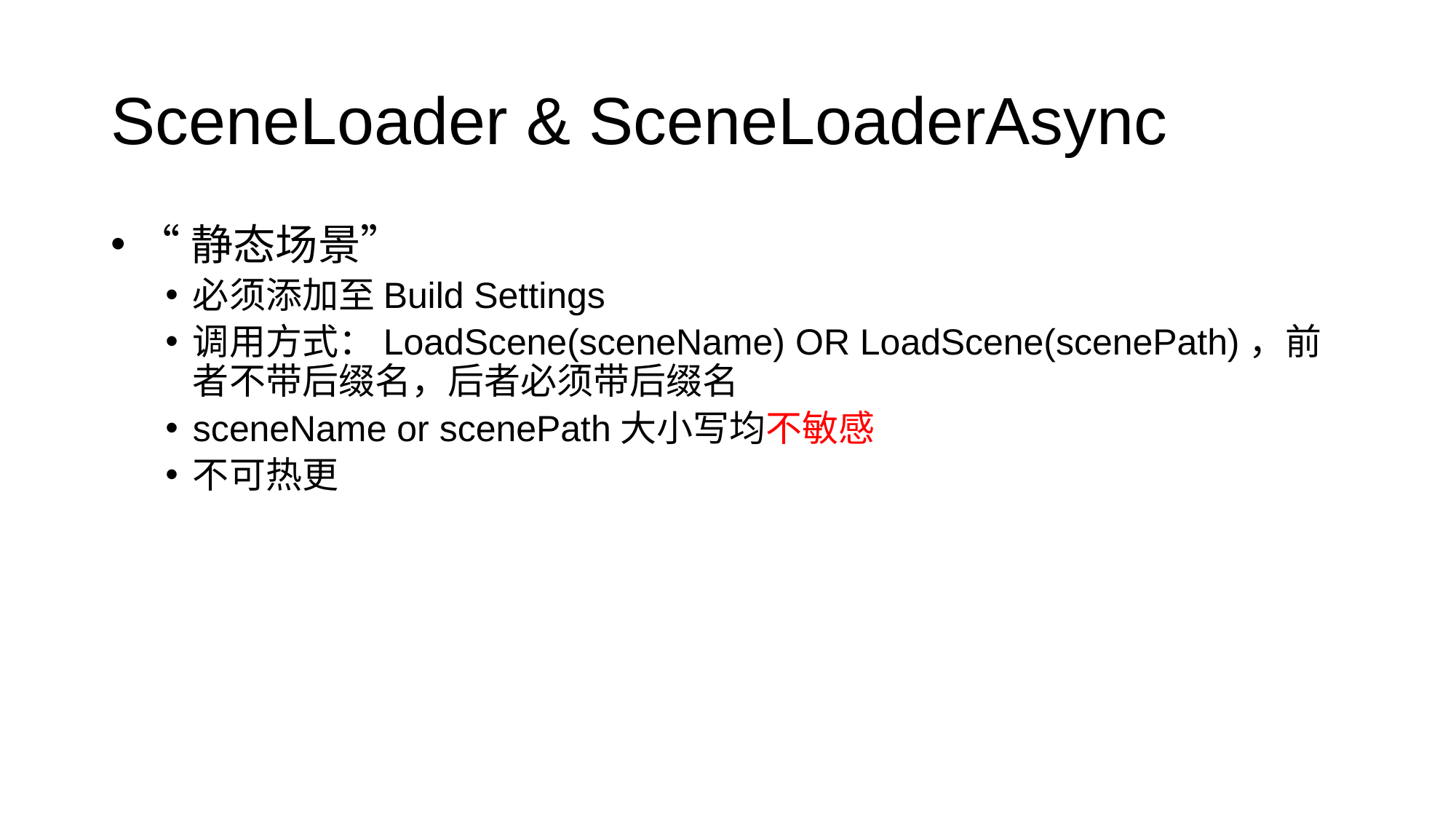

# SceneLoader & SceneLoaderAsync
“静态场景”
必须添加至Build Settings
调用方式：LoadScene(sceneName) OR LoadScene(scenePath)，前者不带后缀名，后者必须带后缀名
sceneName or scenePath大小写均不敏感
不可热更